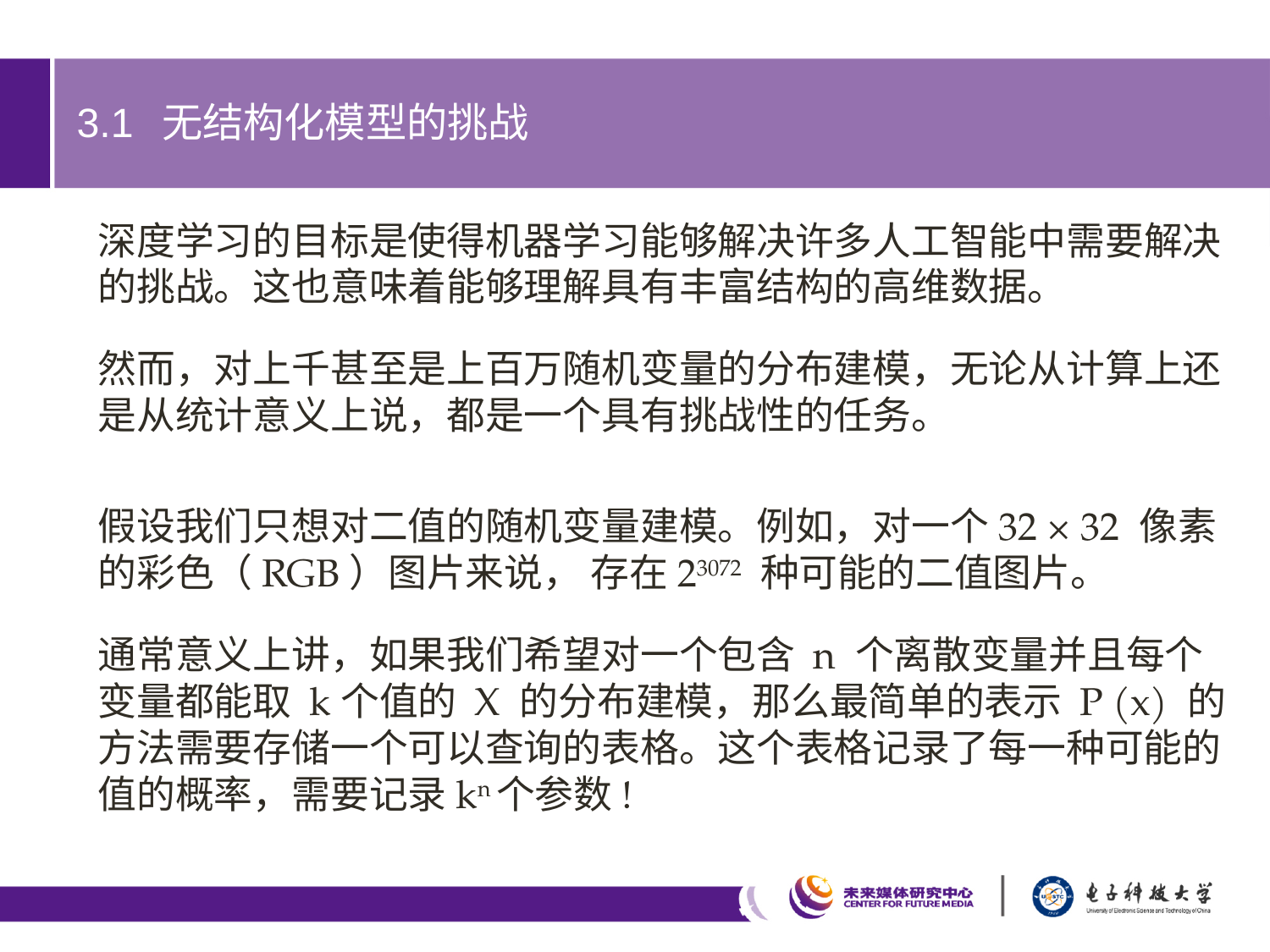

# 3.1 无结构化模型的挑战
深度学习的目标是使得机器学习能够解决许多人工智能中需要解决的挑战。这也意味着能够理解具有丰富结构的高维数据。
然而，对上千甚至是上百万随机变量的分布建模，无论从计算上还是从统计意义上说，都是一个具有挑战性的任务。
假设我们只想对二值的随机变量建模。例如，对一个32 × 32 像素的彩色（RGB）图片来说， 存在23072 种可能的二值图片。
通常意义上讲，如果我们希望对一个包含 n 个离散变量并且每个变量都能取 k个值的 X 的分布建模，那么最简单的表示 P (x) 的方法需要存储一个可以查询的表格。这个表格记录了每一种可能的值的概率，需要记录kn个参数!